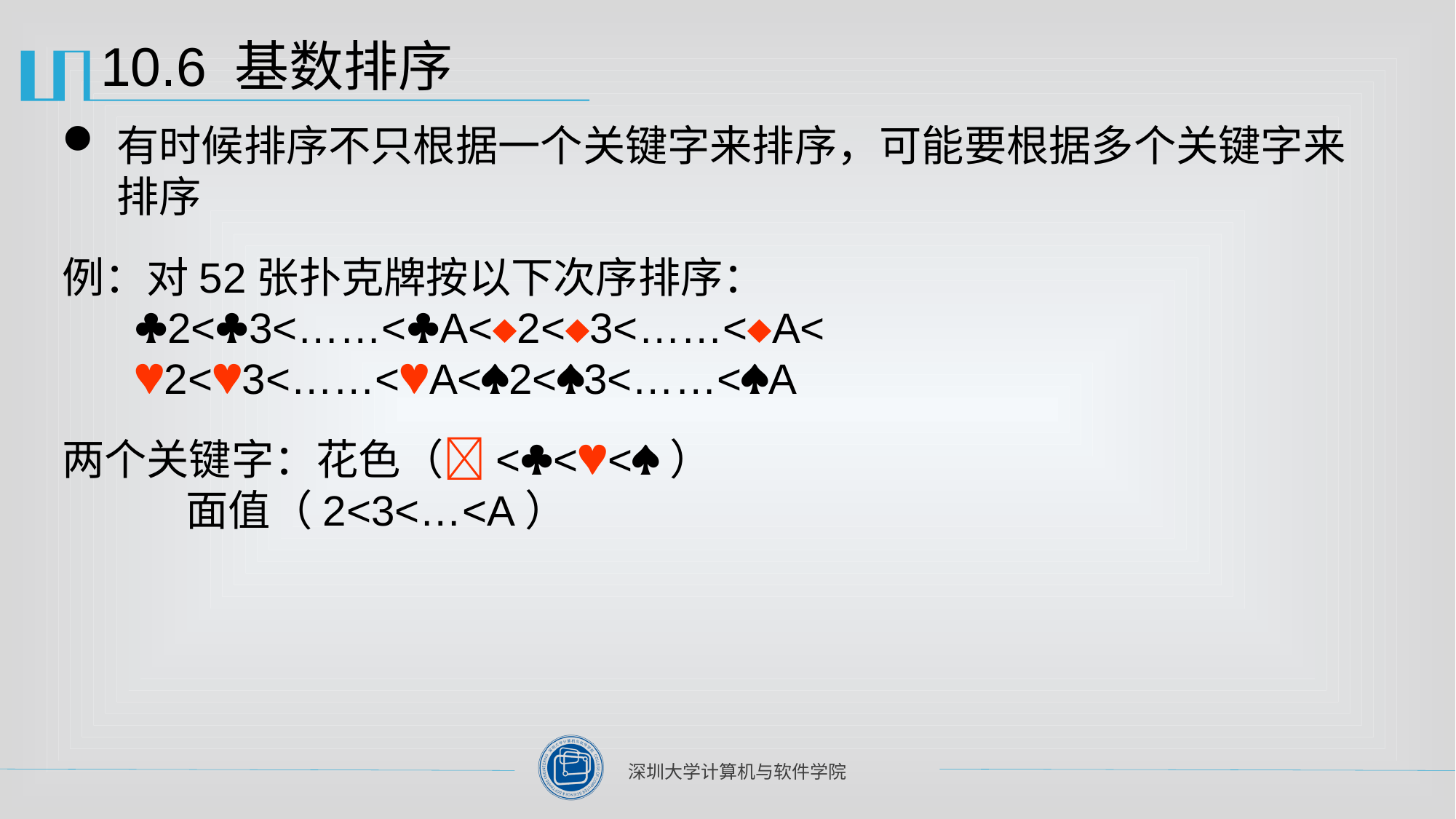

# 10.6 基数排序
有时候排序不只根据一个关键字来排序，可能要根据多个关键字来排序
例：对52张扑克牌按以下次序排序：
	♣2<♣3<……<♣A<♦2<♦3<……<♦A<
	♥2<♥3<……<♥A<♠2<♠3<……<♠A
两个关键字：花色（♦<♣<♥<♠）
            面值（2<3<…<A）

90